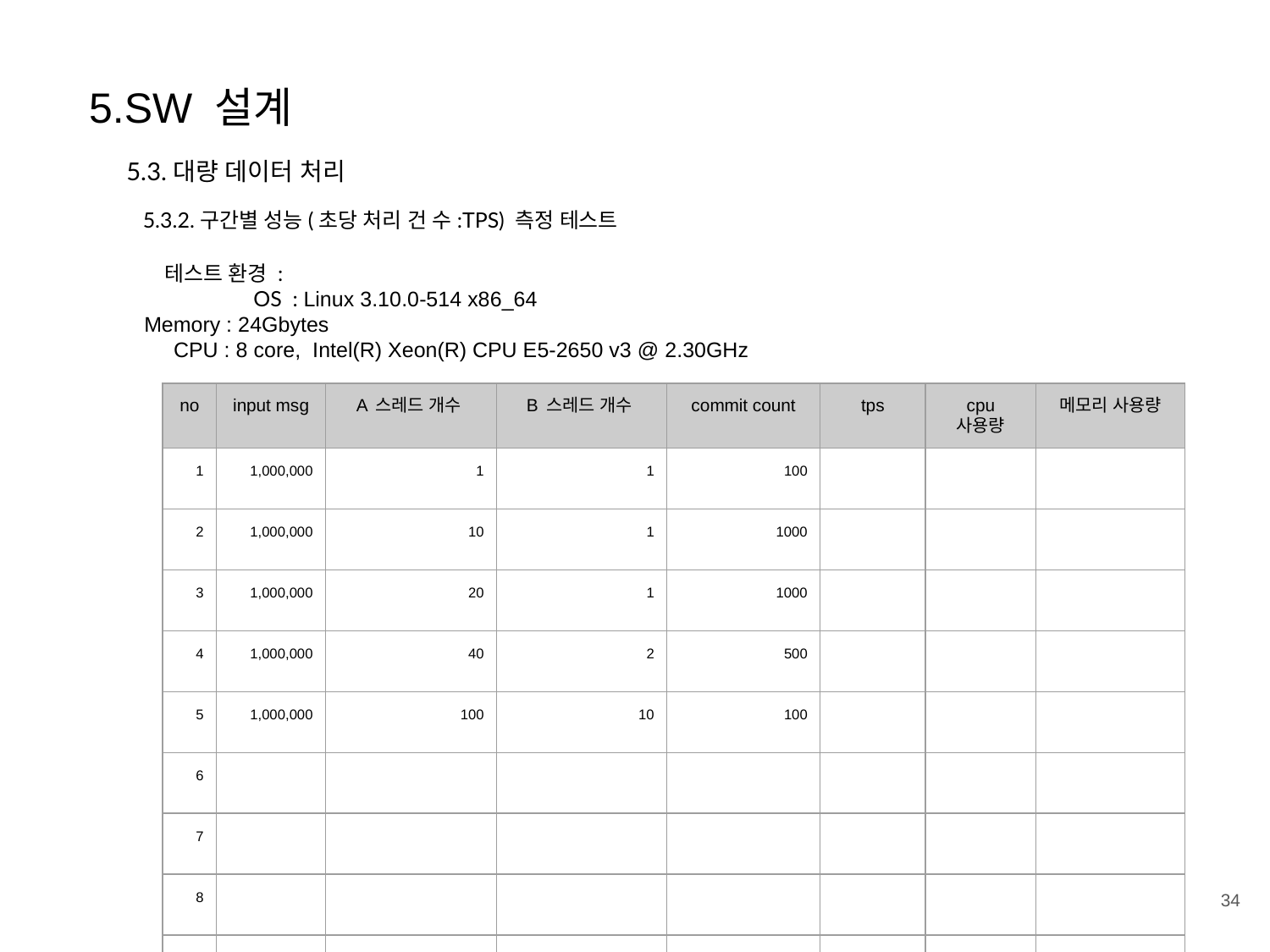

5.SW 설계
5.3.대량 데이터 처리

   5.3.2.구간별 성능(초당 처리 건 수:TPS) 측정 테스트
      테스트 환경 :
	OS  : Linux 3.10.0-514 x86_64
   Memory : 24Gbytes
        CPU : 8 core,  Intel(R) Xeon(R) CPU E5-2650 v3 @ 2.30GHz

| no | input msg | A 스레드 개수 | B 스레드 개수 | commit count | tps | cpu 사용량 | 메모리 사용량 |
| --- | --- | --- | --- | --- | --- | --- | --- |
| 1 | 1,000,000 | 1 | 1 | 100 |  |  |  |
| 2 | 1,000,000 | 10 | 1 | 1000 |  |  |  |
| 3 | 1,000,000 | 20 | 1 | 1000 |  |  |  |
| 4 | 1,000,000 | 40 | 2 | 500 |  |  |  |
| 5 | 1,000,000 | 100 | 10 | 100 |  |  |  |
| 6 |  |  |  |  |  |  |  |
| 7 |  |  |  |  |  |  |  |
| 8 |  |  |  |  |  |  |  |
| 9 |  |  |  |  |  |  |  |
| 10 |  |  |  |  |  |  |  |
34